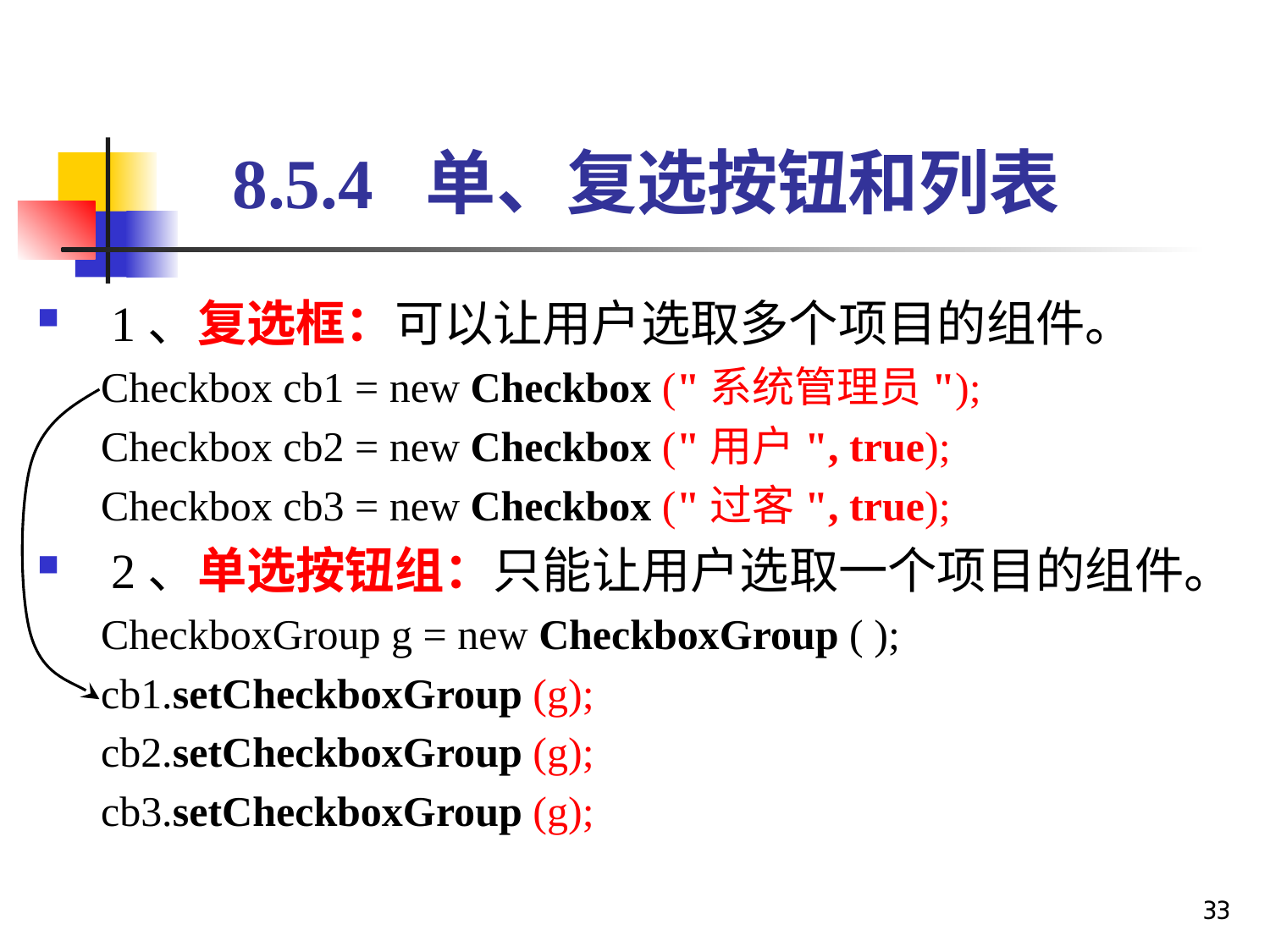

# 8.5.4  单、复选按钮和列表
1、复选框：可以让用户选取多个项目的组件。
Checkbox cb1 = new Checkbox ("系统管理员");
Checkbox cb2 = new Checkbox ("用户", true);
Checkbox cb3 = new Checkbox ("过客", true);
2、单选按钮组：只能让用户选取一个项目的组件。
CheckboxGroup g = new CheckboxGroup ( );
cb1.setCheckboxGroup (g);
cb2.setCheckboxGroup (g);
cb3.setCheckboxGroup (g);

33